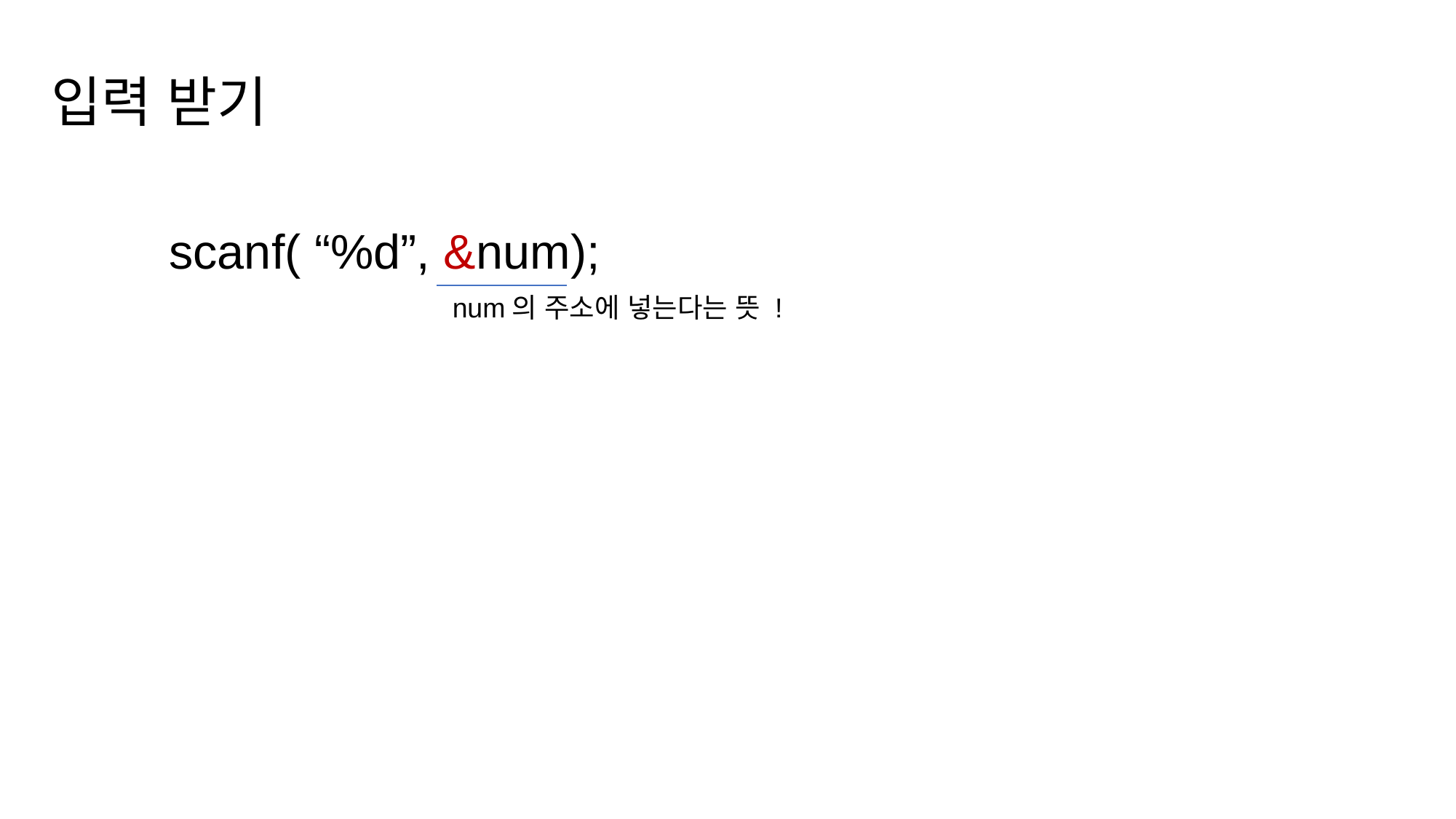

입력 받기
scanf( “%d”, &num);
num의 주소에 넣는다는 뜻 !